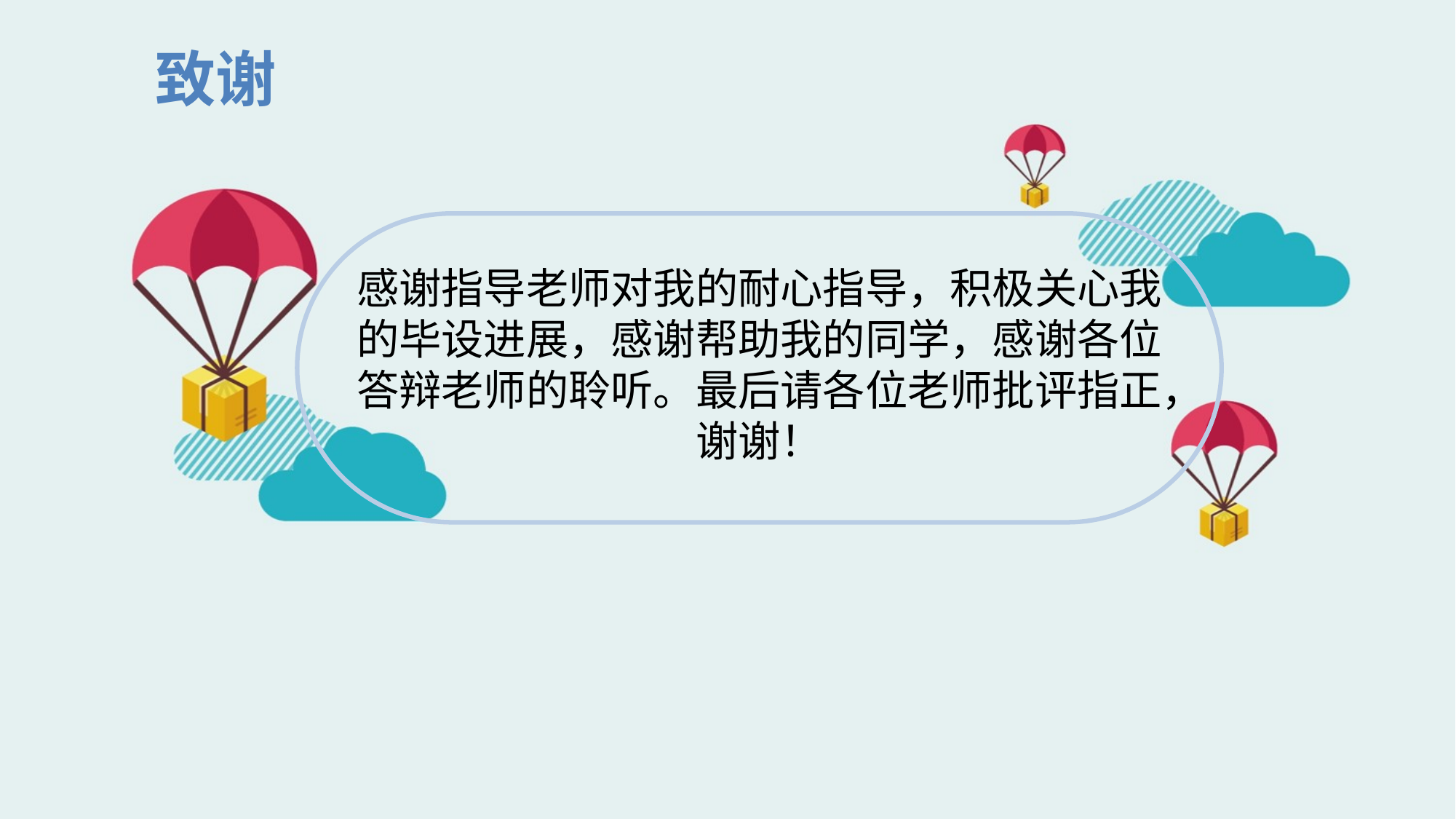

# 致谢
感谢指导老师对我的耐心指导，积极关心我的毕设进展，感谢帮助我的同学，感谢各位答辩老师的聆听。最后请各位老师批评指正，谢谢！